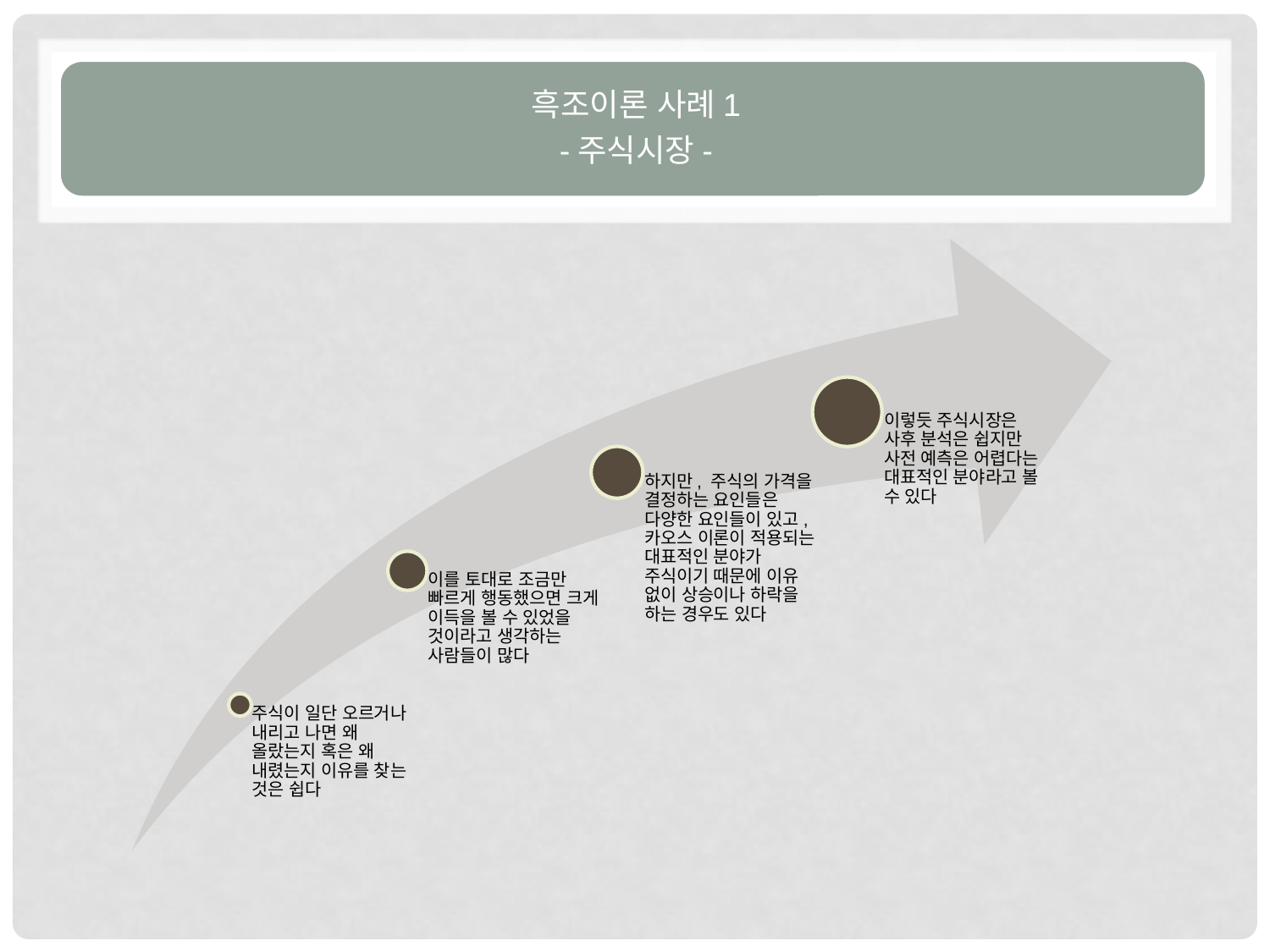

흑조이론 사례1
-주식시장-

주식이 일단 오르거나 내리고 나면 왜 올랐는지 혹은 왜 내렸는지 이유를 찾는 것은 쉽다
이를 토대로 조금만 빠르게 행동했으면 크게 이득을 볼 수 있었을 것이라고 생각하는 사람들이 많다
하지만, 주식의 가격을 결정하는 요인들은 다양한 요인들이 있고, 카오스 이론이 적용되는 대표적인 분야가 주식이기 때문에 이유 없이 상승이나 하락을 하는 경우도 있다
이렇듯 주식시장은 사후 분석은 쉽지만 사전 예측은 어렵다는 대표적인 분야라고 볼 수 있다